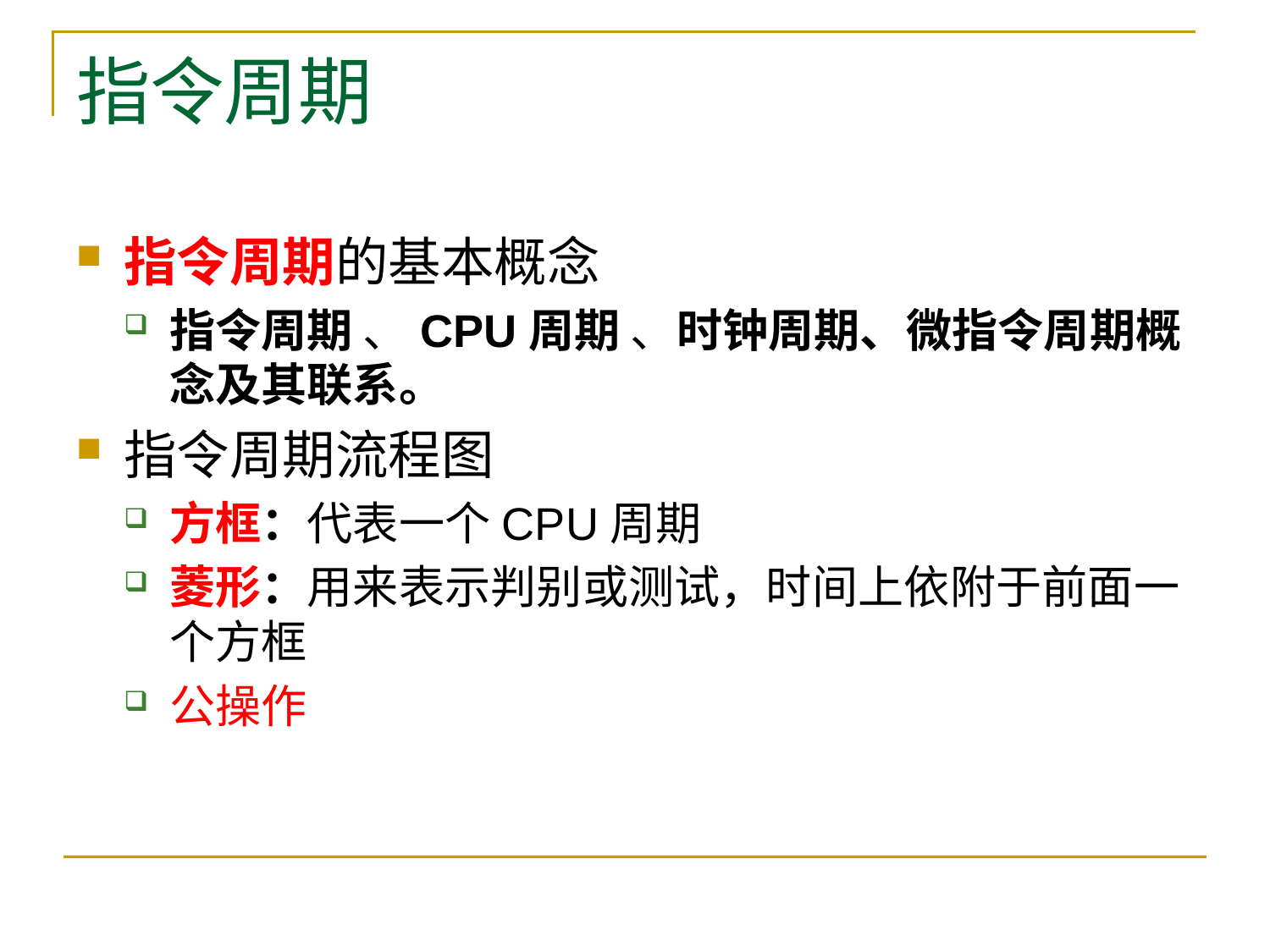

# 指令周期
指令周期的基本概念
指令周期 、CPU周期 、时钟周期、微指令周期概念及其联系。
指令周期流程图
方框：代表一个CPU周期
菱形：用来表示判别或测试，时间上依附于前面一个方框
公操作

41